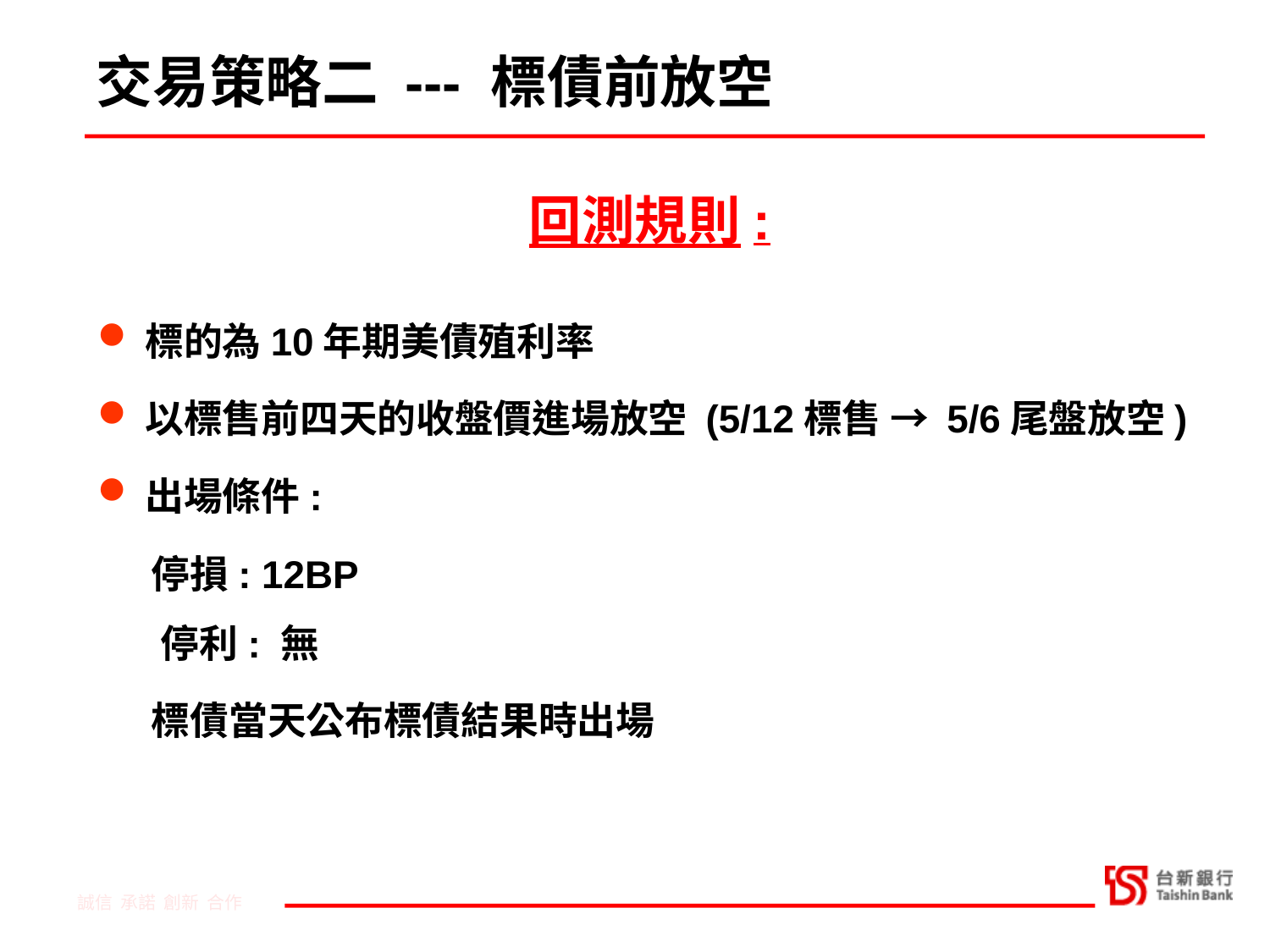

# 交易策略二 --- 標債前放空

回測規則:

標的為10年期美債殖利率
以標售前四天的收盤價進場放空 (5/12標售 → 5/6尾盤放空)
出場條件:
     停損: 12BP
     停利: 無
     標債當天公布標債結果時出場

24